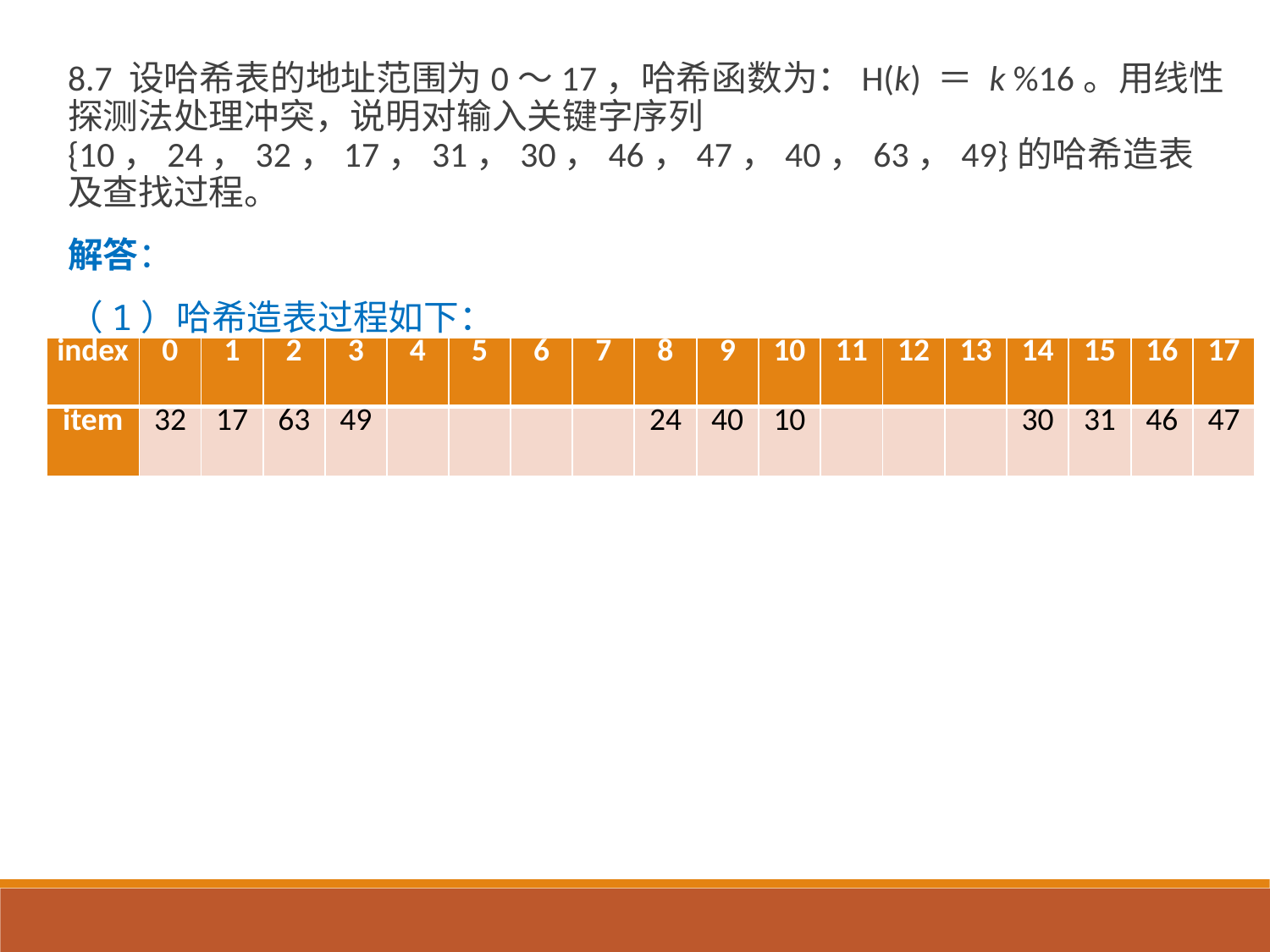

8.7 设哈希表的地址范围为0～17，哈希函数为：H(k) ＝ k %16。用线性探测法处理冲突，说明对输入关键字序列{10，24，32，17，31，30，46，47，40，63，49}的哈希造表及查找过程。
解答：
（1）哈希造表过程如下：
| index | 0 | 1 | 2 | 3 | 4 | 5 | 6 | 7 | 8 | 9 | 10 | 11 | 12 | 13 | 14 | 15 | 16 | 17 |
| --- | --- | --- | --- | --- | --- | --- | --- | --- | --- | --- | --- | --- | --- | --- | --- | --- | --- | --- |
| item | 32 | 17 | 63 | 49 |  |  |  |  | 24 | 40 | 10 |  |  |  | 30 | 31 | 46 | 47 |